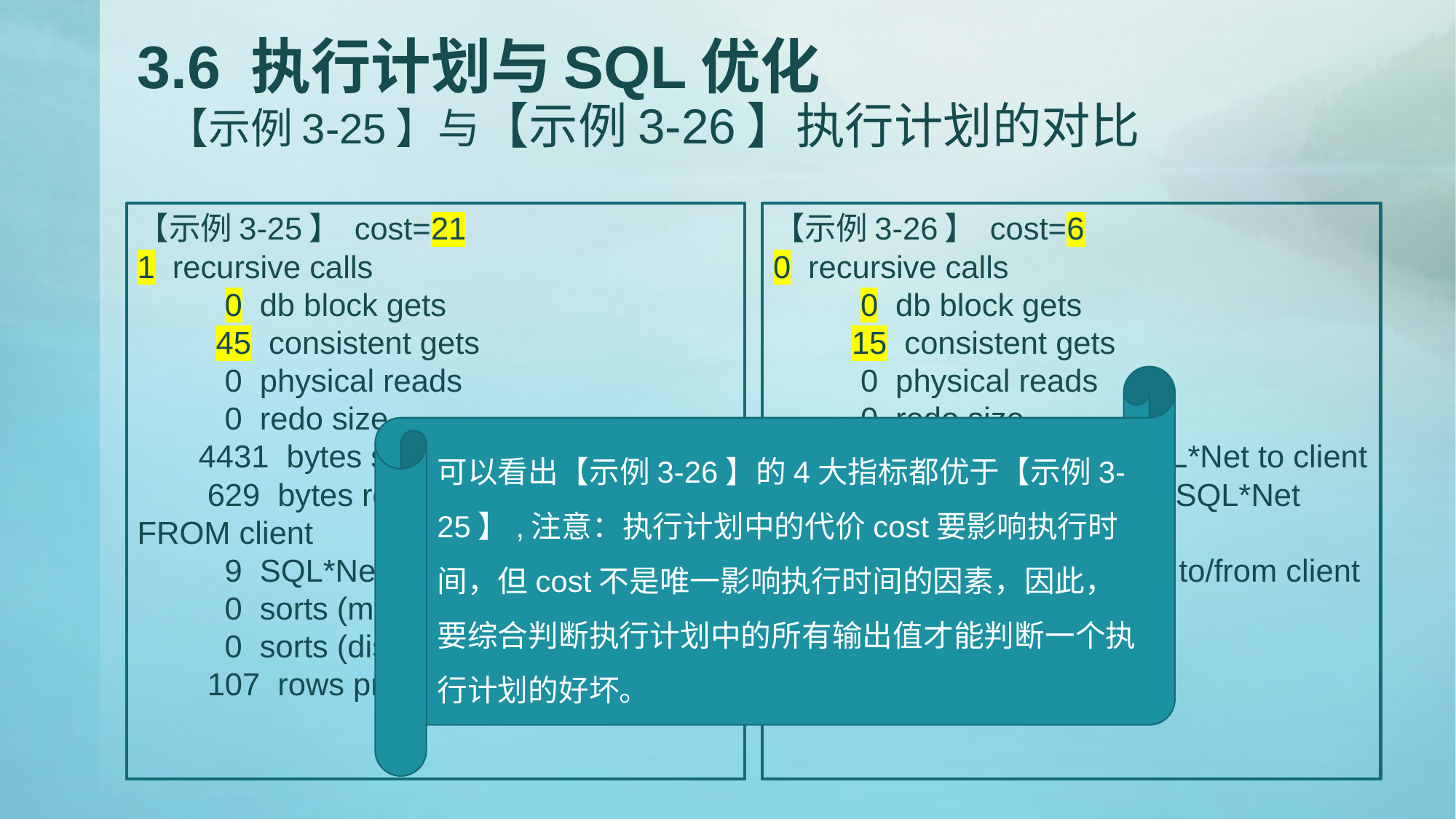

# 3.6 执行计划与SQL优化 【示例3-25】与【示例3-26】执行计划的对比
【示例3-25】 cost=21
1  recursive calls
          0  db block gets
         45  consistent gets
          0  physical reads
          0  redo size
       4431  bytes sent via SQL*Net to client
        629  bytes received via SQL*Net FROM client
          9  SQL*Net roundtrips to/from client
          0  sorts (memory)
          0  sorts (disk)
        107  rows processed
【示例3-26】 cost=6
0  recursive calls
          0  db block gets
         15  consistent gets
          0  physical reads
          0  redo size
       4431  bytes sent via SQL*Net to client
        629  bytes received via SQL*Net from client
          9  SQL*Net roundtrips to/from client
          1  sorts (memory)
          0  sorts (disk)
        107  rows processed
可以看出【示例3-26】的4大指标都优于【示例3-25】,注意：执行计划中的代价cost要影响执行时间，但cost不是唯一影响执行时间的因素，因此，要综合判断执行计划中的所有输出值才能判断一个执行计划的好坏。